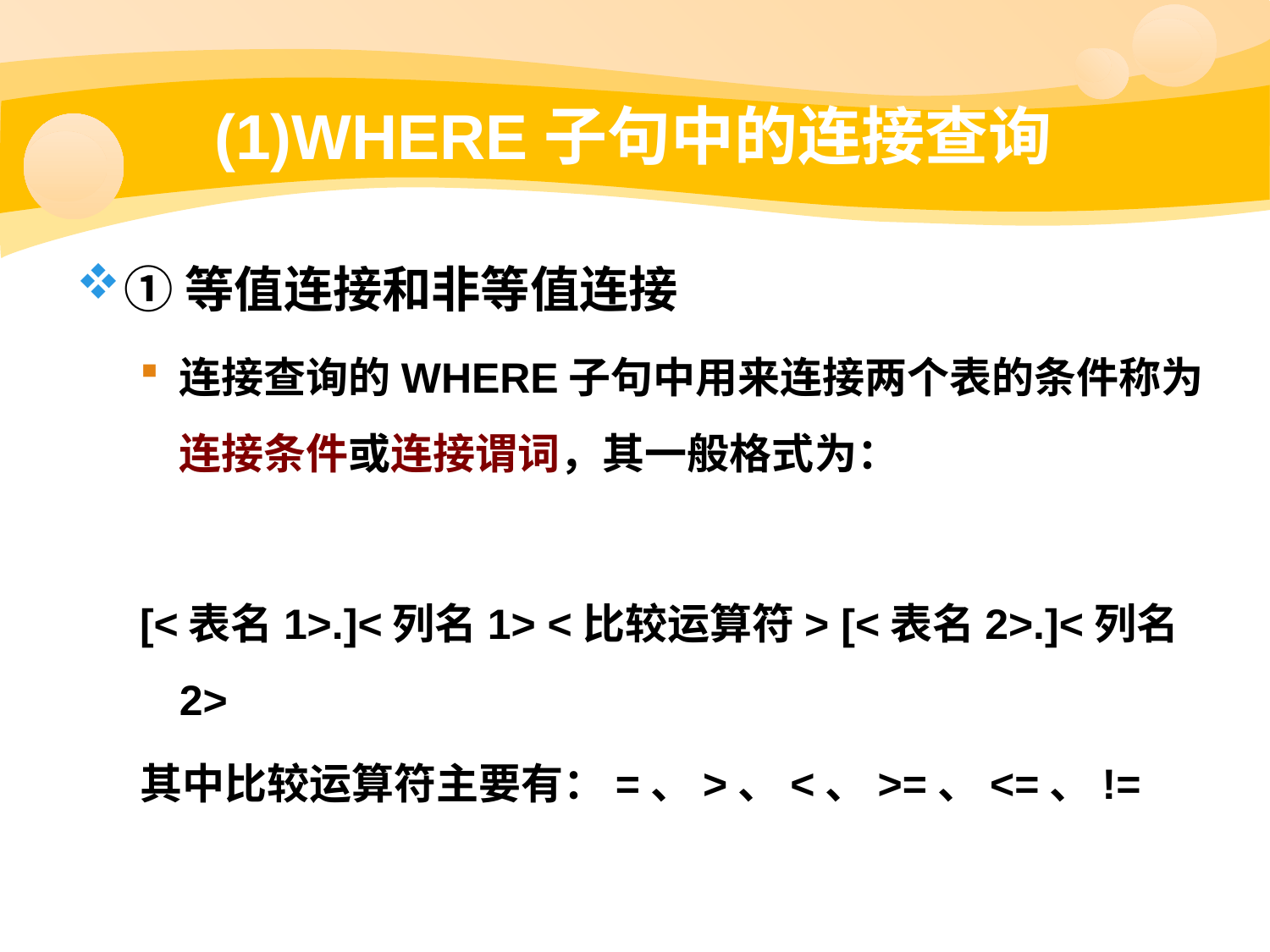

# (1)WHERE子句中的连接查询
①等值连接和非等值连接
连接查询的WHERE子句中用来连接两个表的条件称为连接条件或连接谓词，其一般格式为：

[<表名1>.]<列名1> <比较运算符> [<表名2>.]<列名2>
其中比较运算符主要有：=、>、<、>=、<=、!=